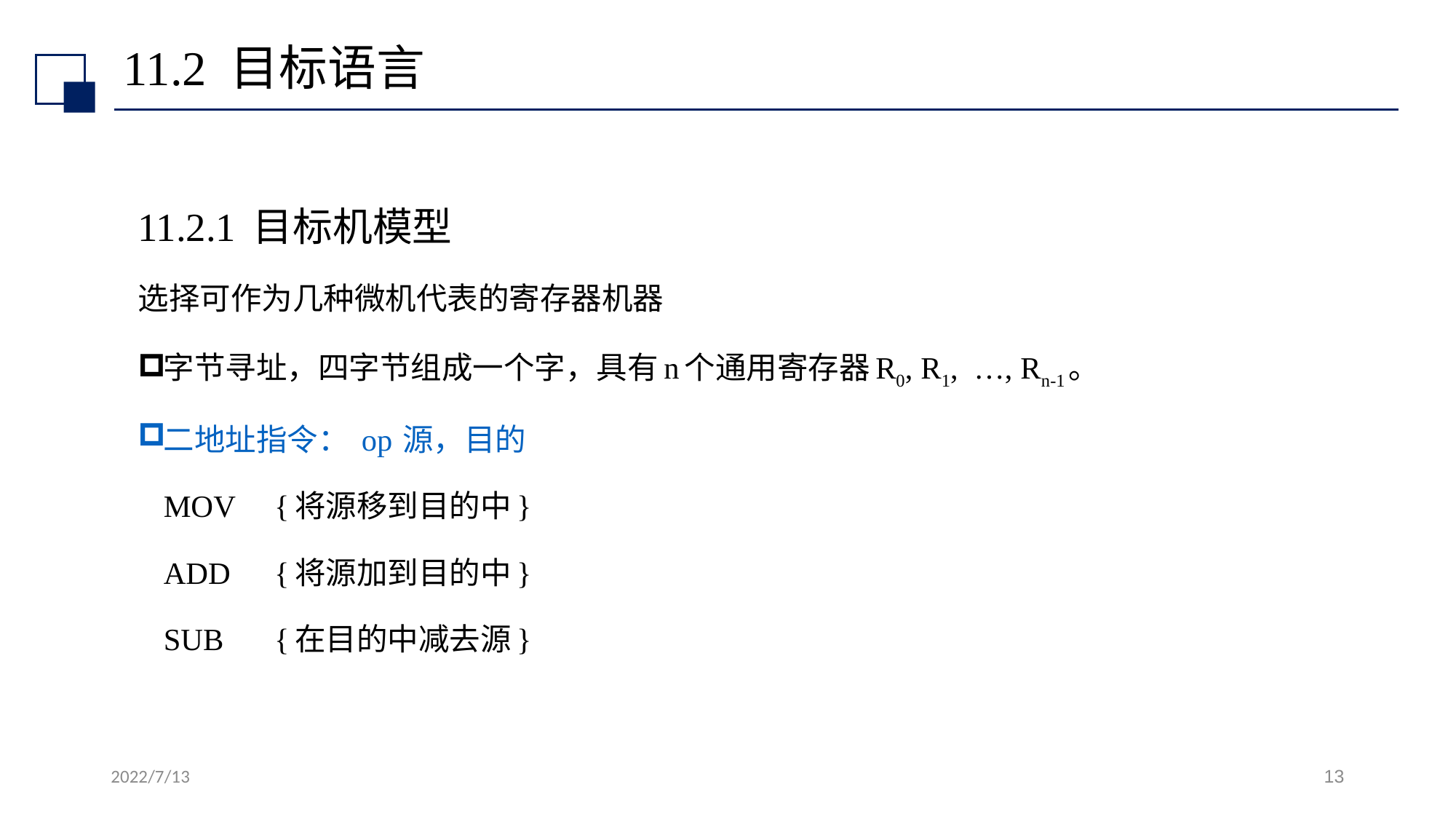

# 11.2 目标语言
11.2.1 目标机模型
选择可作为几种微机代表的寄存器机器
字节寻址，四字节组成一个字，具有n个通用寄存器R0, R1,  …, Rn-1。
二地址指令： op	源，目的
		MOV	    {将源移到目的中}
		ADD		    {将源加到目的中}
		SUB		    {在目的中减去源}
2022/7/13
13